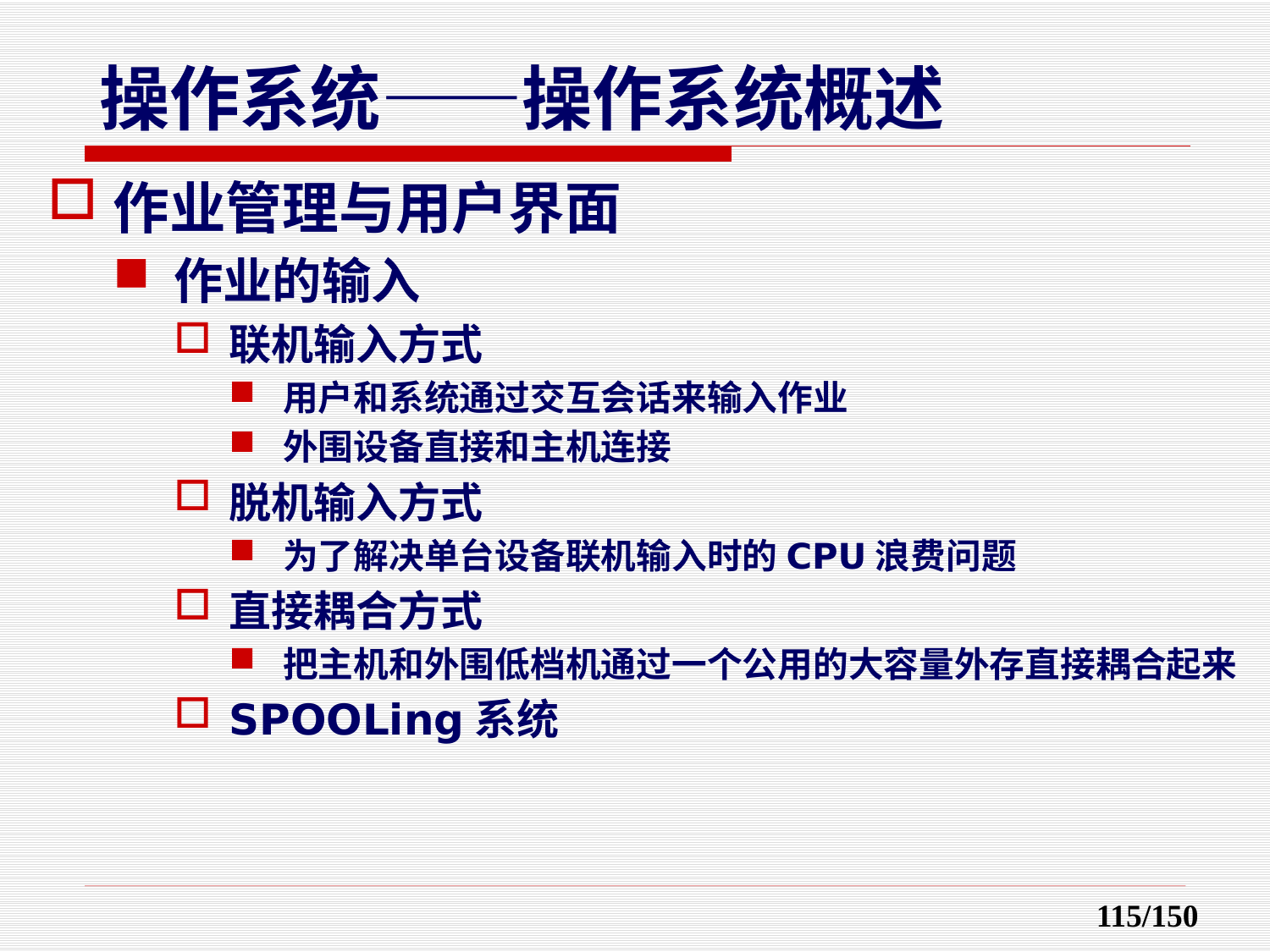

作业管理与用户界面
作业的输入
联机输入方式
用户和系统通过交互会话来输入作业
外围设备直接和主机连接
脱机输入方式
为了解决单台设备联机输入时的CPU浪费问题
直接耦合方式
把主机和外围低档机通过一个公用的大容量外存直接耦合起来
SPOOLing系统